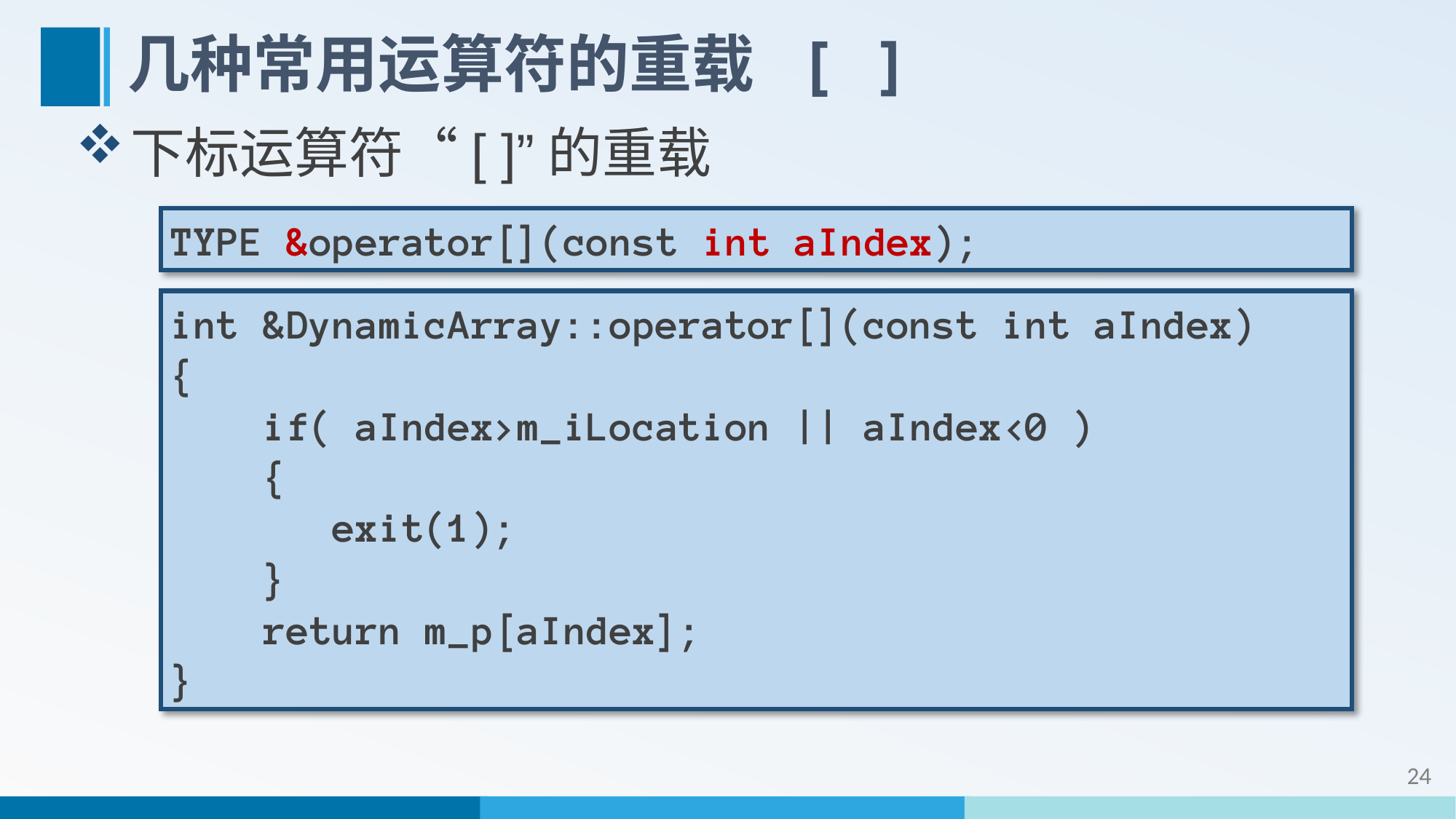

# 几种常用运算符的重载  [ ]
下标运算符“[ ]”的重载
TYPE &operator[](const int aIndex);
int &DynamicArray::operator[](const int aIndex)
{
    if( aIndex>m_iLocation || aIndex<0 )
    {
       exit(1);
    }
    return m_p[aIndex];
}